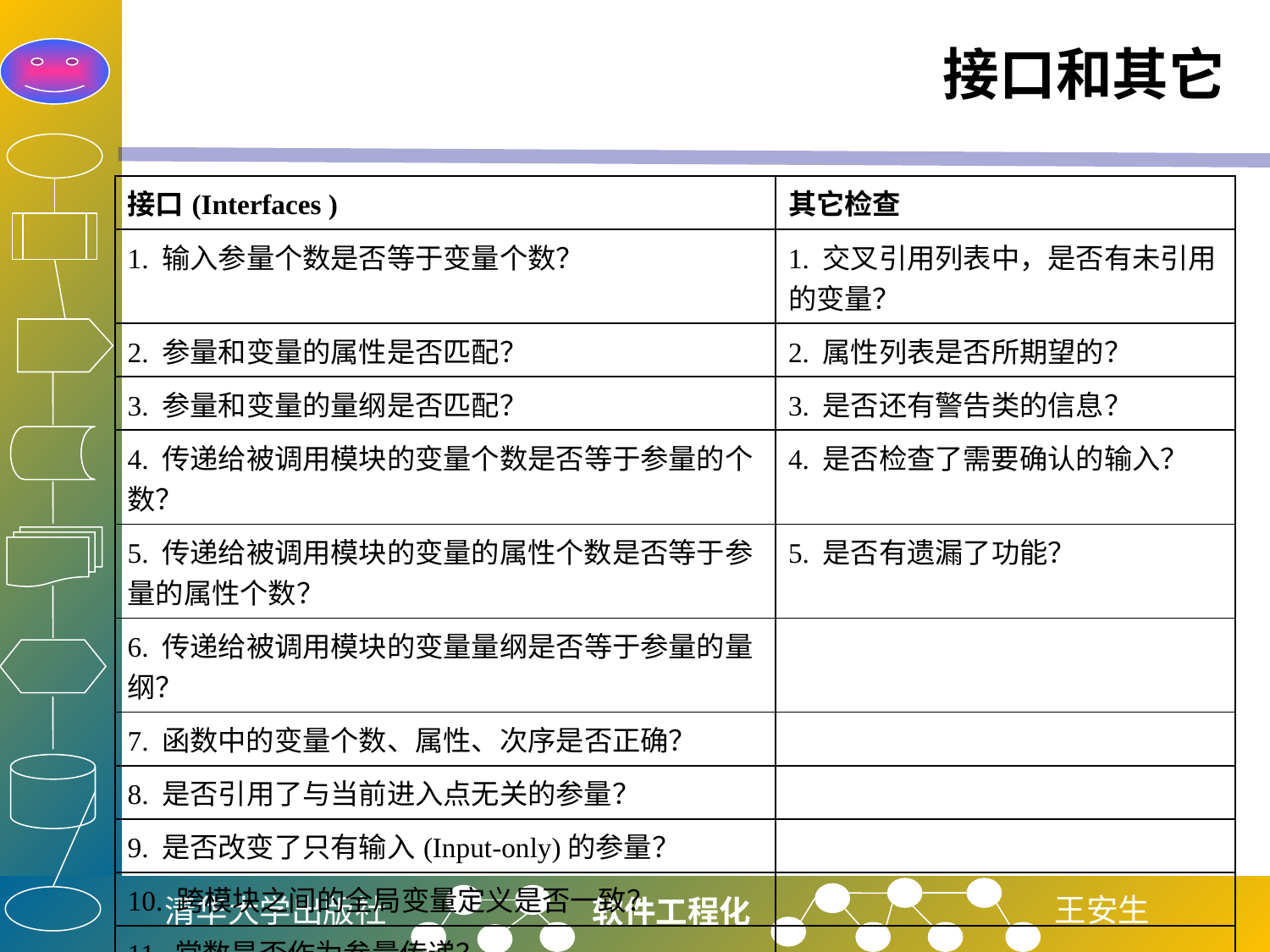

# 接口和其它
| 接口(Interfaces ) | 其它检查 |
| --- | --- |
| 1. 输入参量个数是否等于变量个数？ | 1. 交叉引用列表中，是否有未引用的变量？ |
| 2. 参量和变量的属性是否匹配？ | 2. 属性列表是否所期望的？ |
| 3. 参量和变量的量纲是否匹配？ | 3. 是否还有警告类的信息？ |
| 4. 传递给被调用模块的变量个数是否等于参量的个数？ | 4. 是否检查了需要确认的输入？ |
| 5. 传递给被调用模块的变量的属性个数是否等于参量的属性个数？ | 5. 是否有遗漏了功能？ |
| 6. 传递给被调用模块的变量量纲是否等于参量的量纲？ |  |
| 7. 函数中的变量个数、属性、次序是否正确？ |  |
| 8. 是否引用了与当前进入点无关的参量？ |  |
| 9. 是否改变了只有输入(Input-only)的参量？ |  |
| 10. 跨模块之间的全局变量定义是否一致？ |  |
| 11. 常数是否作为参量传递？ |  |